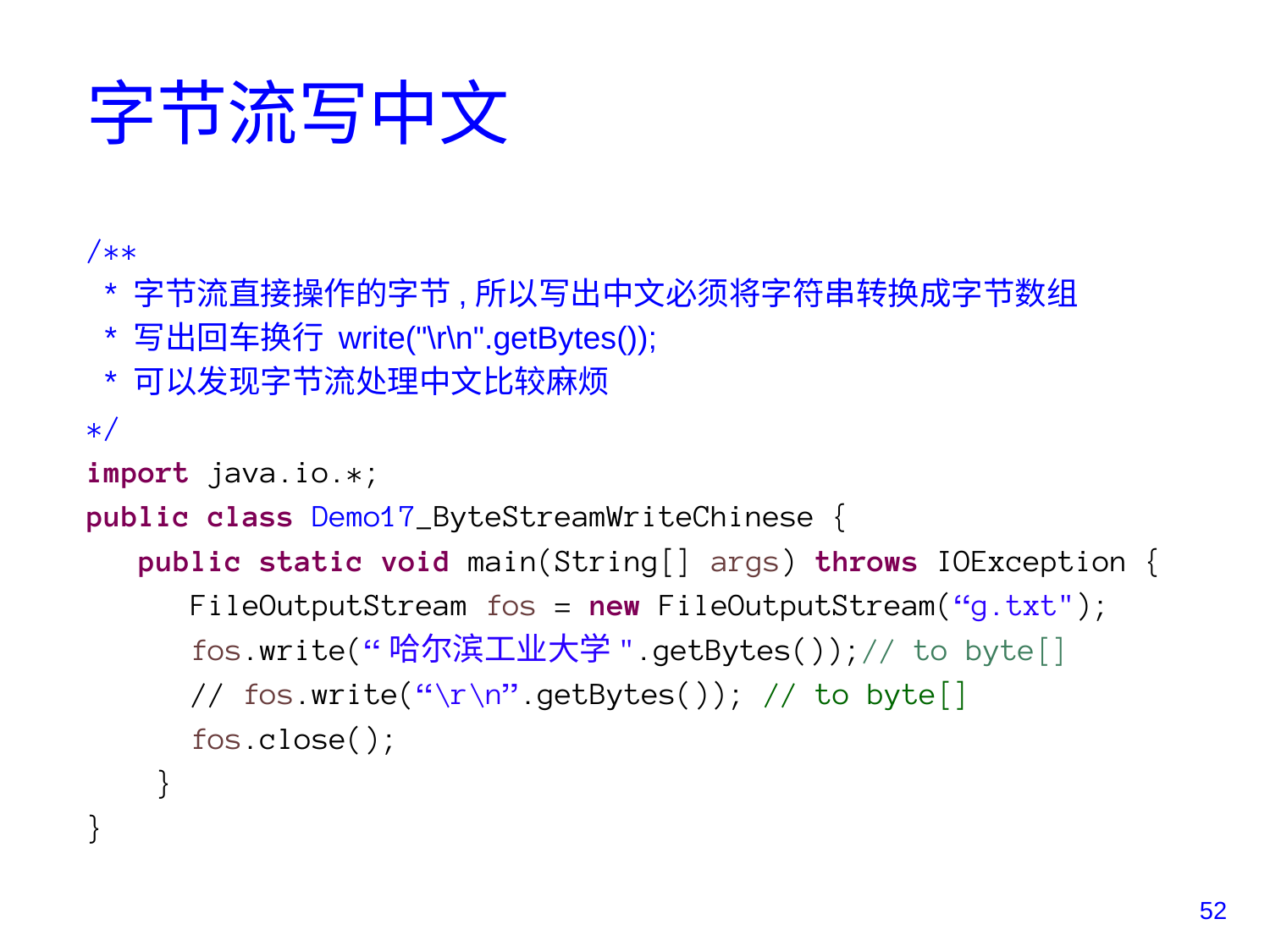

# 字节流写中文
/**
  * 字节流直接操作的字节,所以写出中文必须将字符串转换成字节数组
  * 写出回车换行 write("\r\n".getBytes());
  * 可以发现字节流处理中文比较麻烦
*/
import java.io.*;
public class Demo17_ByteStreamWriteChinese {
   public static void main(String[] args) throws IOException {
      FileOutputStream fos = new FileOutputStream(“g.txt");
      fos.write(“哈尔滨工业大学".getBytes());// to byte[]
      // fos.write(“\r\n”.getBytes()); // to byte[]
      fos.close();
    }
}

52